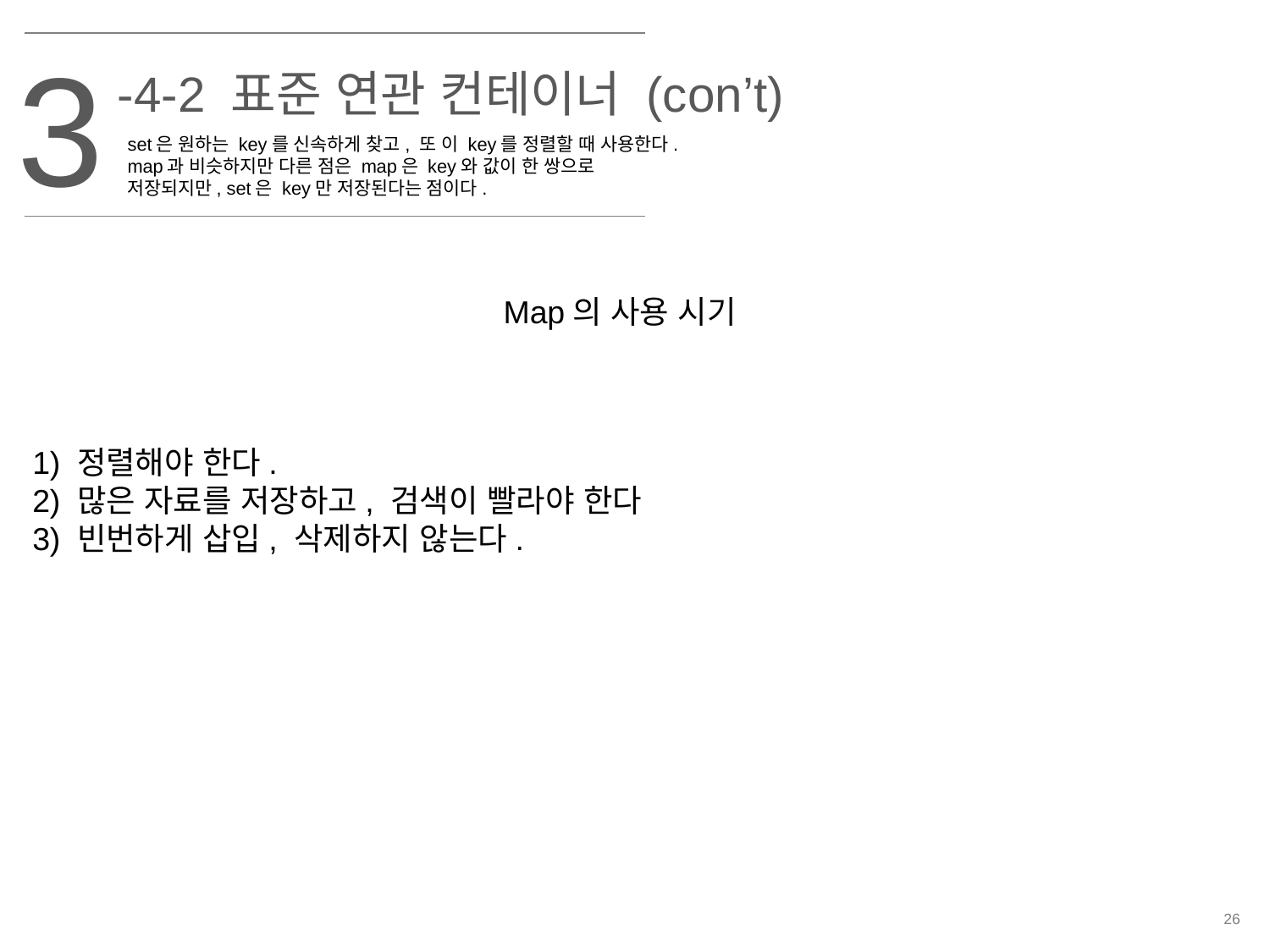

3
-4-2 표준 연관 컨테이너 (con’t)
set은 원하는 key를 신속하게 찾고, 또 이 key를 정렬할 때 사용한다. map과 비슷하지만 다른 점은 map은 key와 값이 한 쌍으로 저장되지만, set은 key만 저장된다는 점이다.
Map의 사용 시기
1) 정렬해야 한다.
2) 많은 자료를 저장하고, 검색이 빨라야 한다
3) 빈번하게 삽입, 삭제하지 않는다.